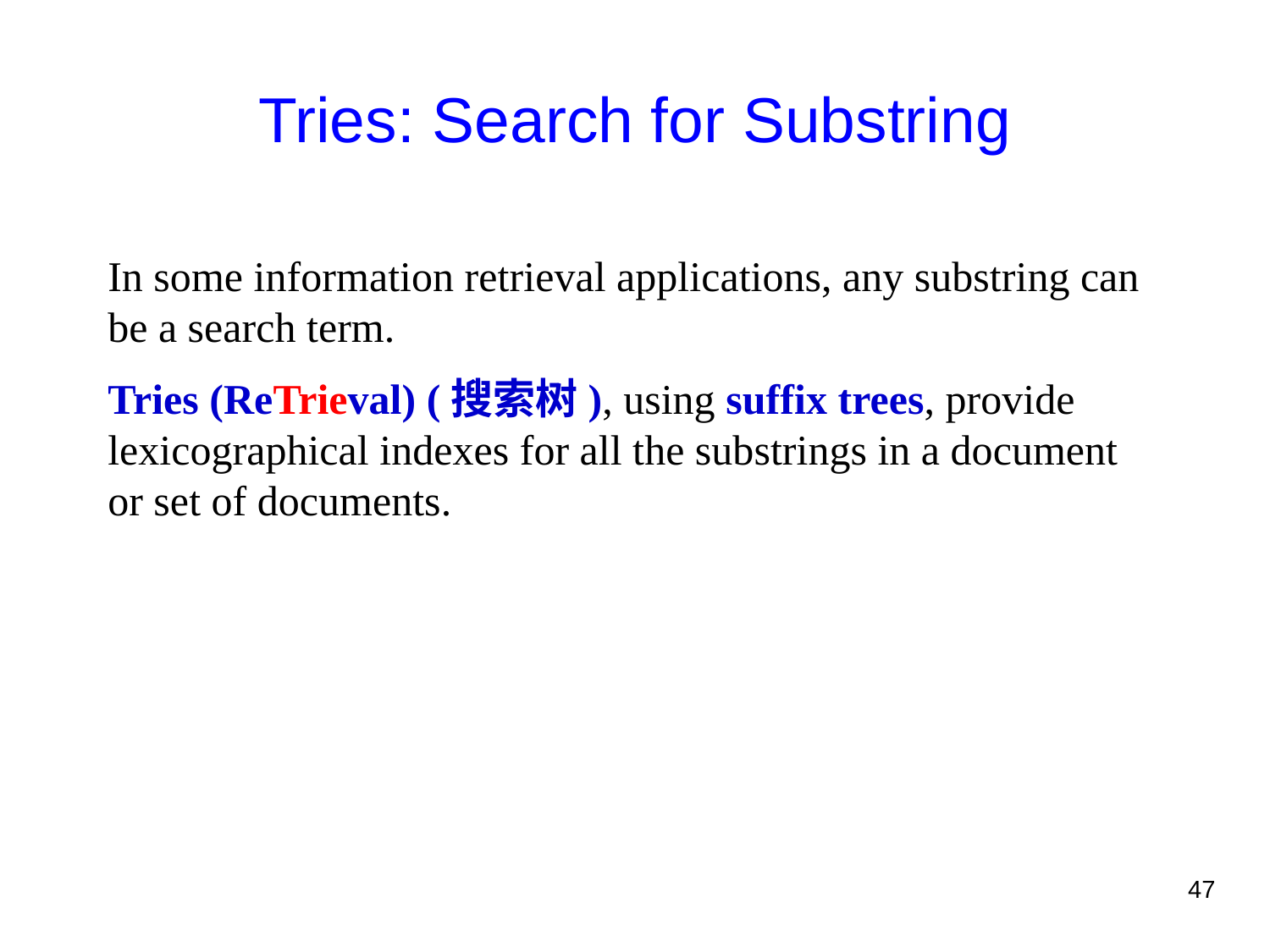

2021/7/19
# Tries: Search for Substring
In some information retrieval applications, any substring can be a search term.
Tries (ReTrieval) (搜索树), using suffix trees, provide lexicographical indexes for all the substrings in a document or set of documents.
47